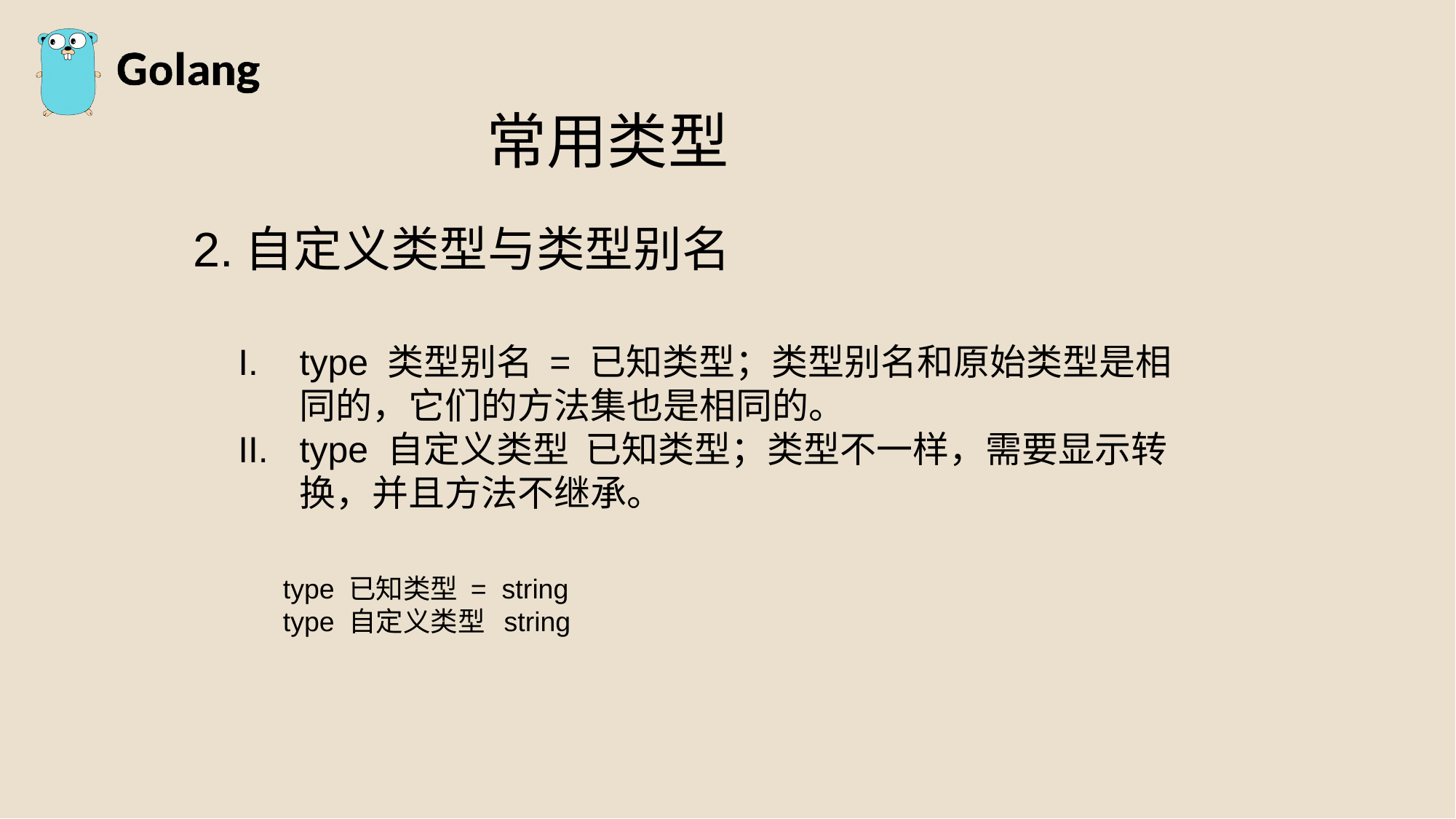

常用类型
2.自定义类型与类型别名
type 类型别名 = 已知类型；类型别名和原始类型是相同的，它们的方法集也是相同的。
type 自定义类型  已知类型；类型不一样，需要显示转换，并且方法不继承。
	type 已知类型 =  string
	type 自定义类型  string